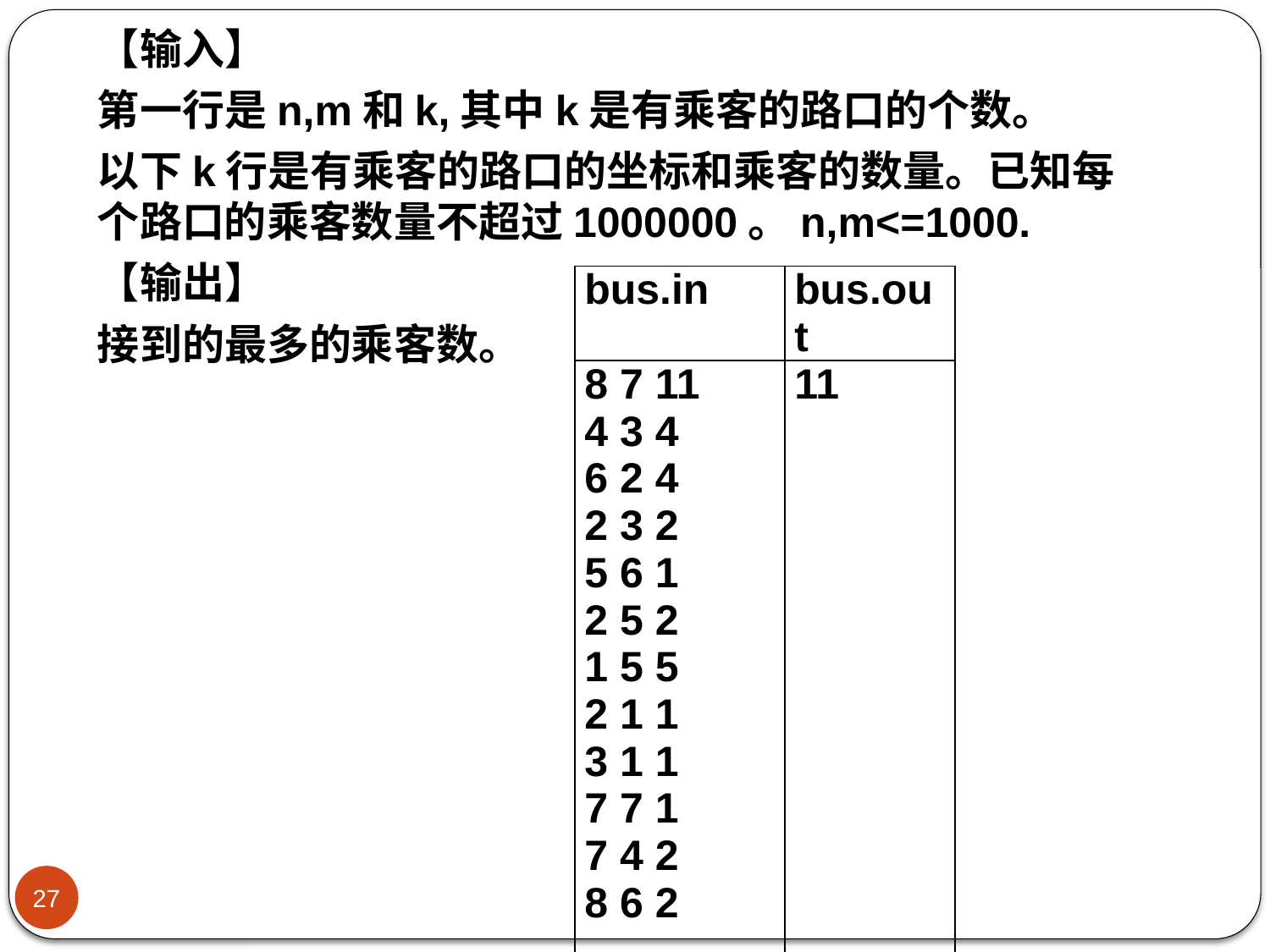

【输入】
第一行是n,m和k,其中k是有乘客的路口的个数。
以下k行是有乘客的路口的坐标和乘客的数量。已知每个路口的乘客数量不超过1000000。n,m<=1000.
【输出】
接到的最多的乘客数。

| bus.in | bus.out |
| --- | --- |
| 8 7 11 4 3 4 6 2 4 2 3 2 5 6 1 2 5 2 1 5 5 2 1 1 3 1 1 7 7 1 7 4 2 8 6 2 | 11 |
27